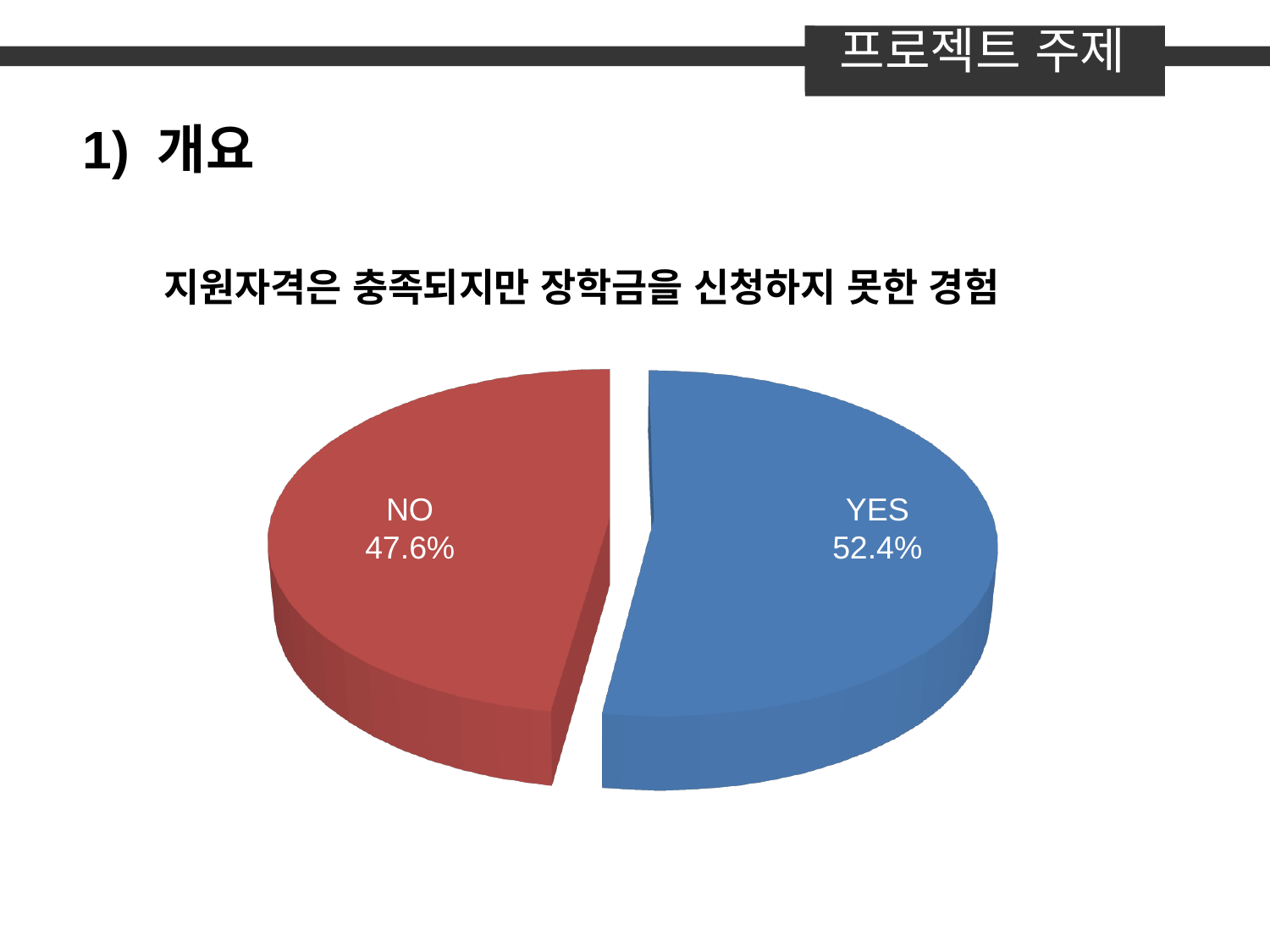

프로젝트 주제

1) 개요
지원자격은 충족되지만 장학금을 신청하지 못한 경험

[unsupported chart]

NO
47.6%
YES
52.4%